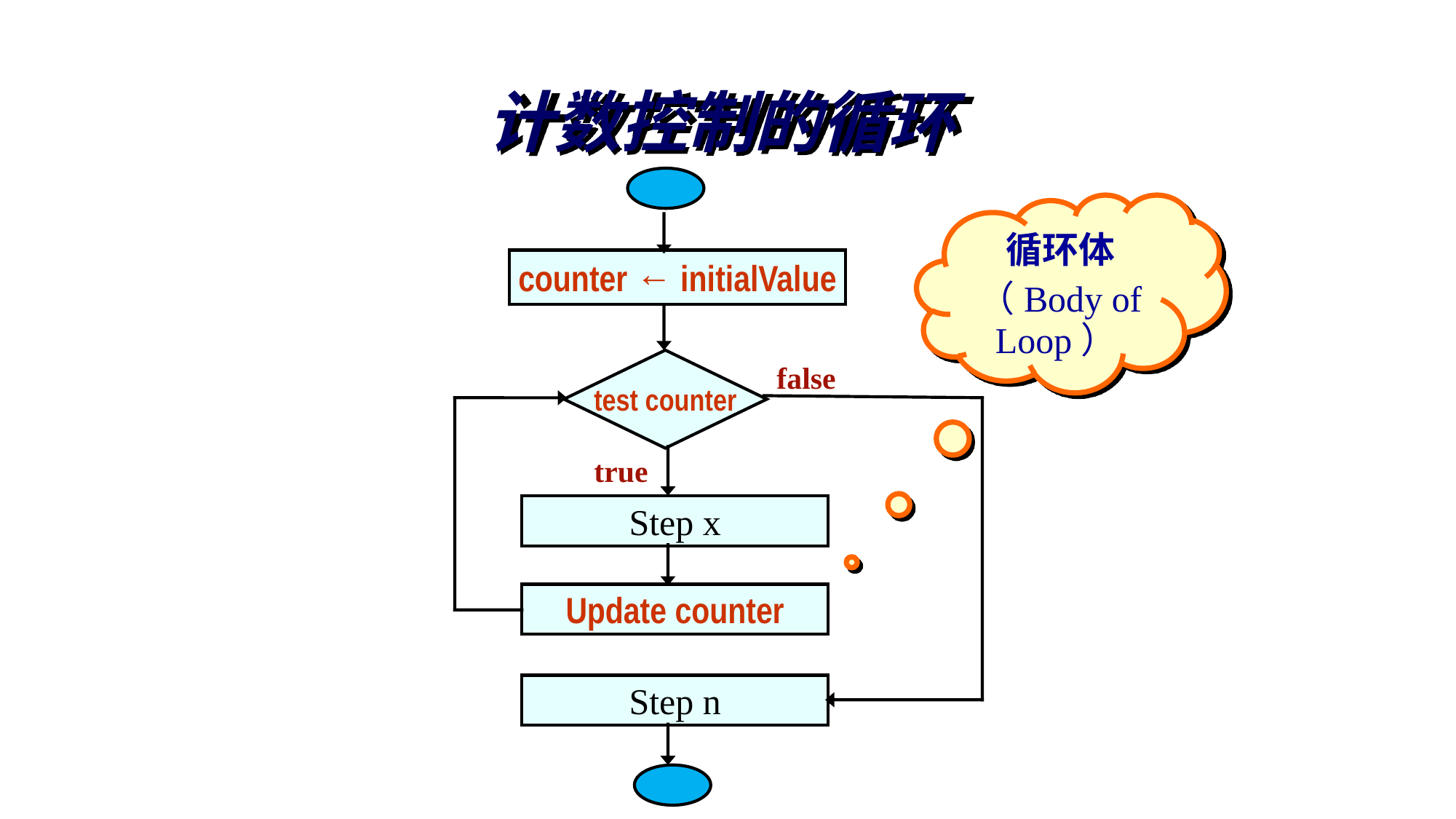

# 计数控制的循环

循环体
（Body of Loop）

counter ← initialValue

test counter
false

true

Step x

Update counter

Step n